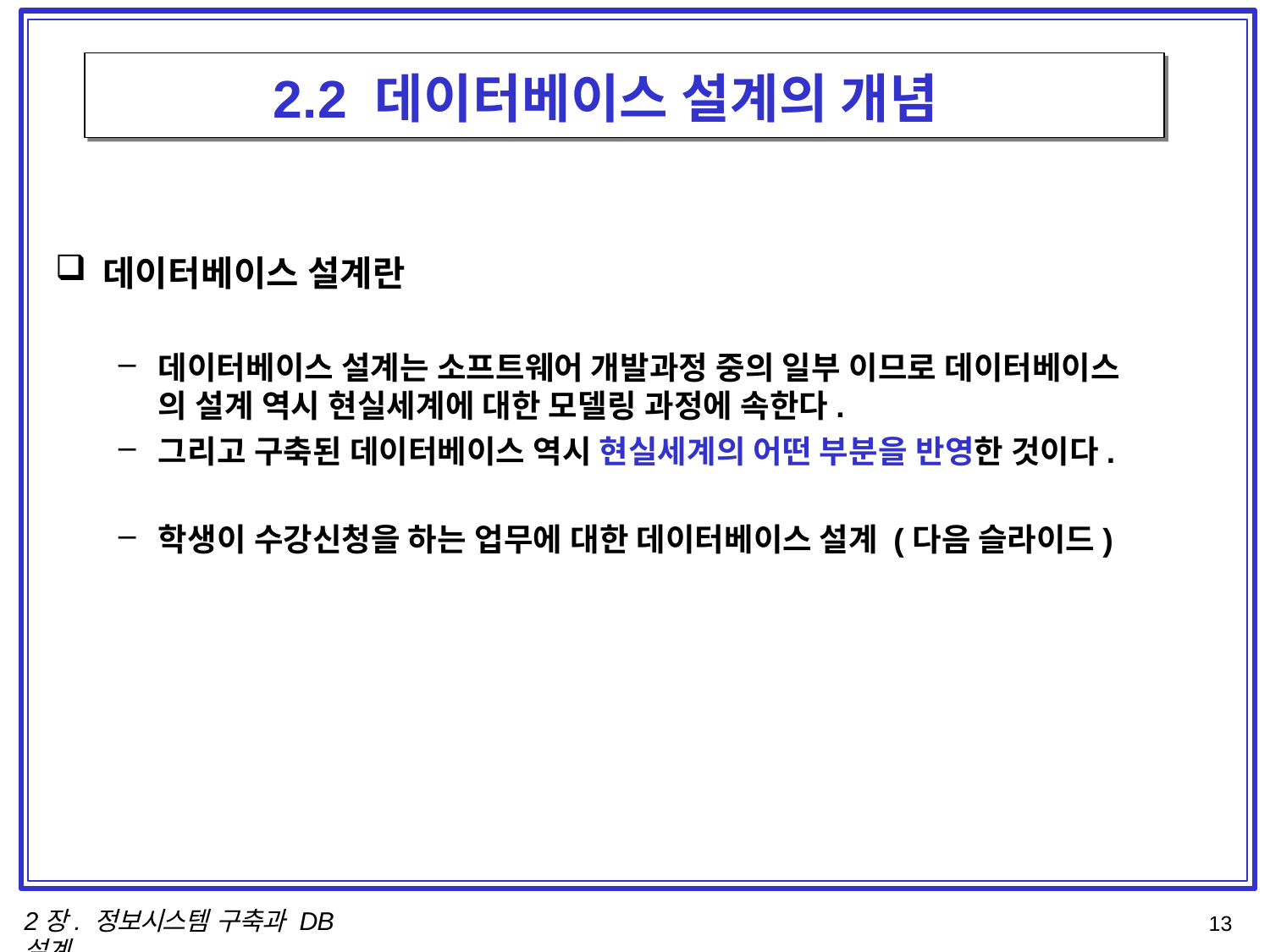

# 2.2 데이터베이스 설계의 개념
데이터베이스 설계란

데이터베이스 설계는 소프트웨어 개발과정 중의 일부 이므로 데이터베이스
의 설계 역시 현실세계에 대한 모델링 과정에 속한다.
그리고 구축된 데이터베이스 역시 현실세계의 어떤 부분을 반영한 것이다.

학생이 수강신청을 하는 업무에 대한 데이터베이스 설계 (다음 슬라이드)
2장. 정보시스템 구축과 DB설계
13